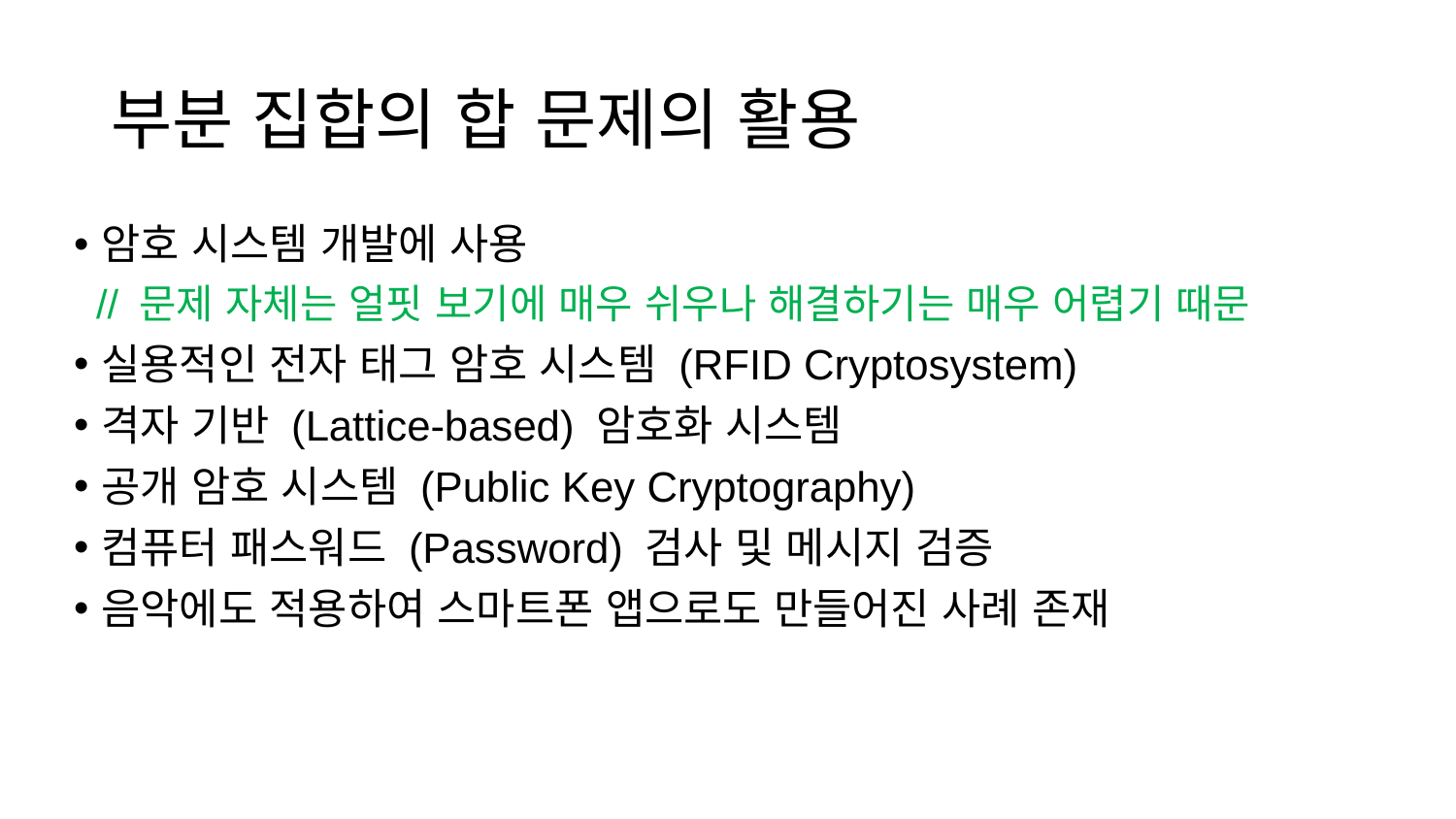

# 부분 집합의 합 문제의 활용
암호 시스템 개발에 사용
  // 문제 자체는 얼핏 보기에 매우 쉬우나 해결하기는 매우 어렵기 때문
실용적인 전자 태그 암호 시스템 (RFID Cryptosystem)
격자 기반 (Lattice‐based) 암호화 시스템
공개 암호 시스템 (Public Key Cryptography)
컴퓨터 패스워드 (Password) 검사 및 메시지 검증
음악에도 적용하여 스마트폰 앱으로도 만들어진 사례 존재